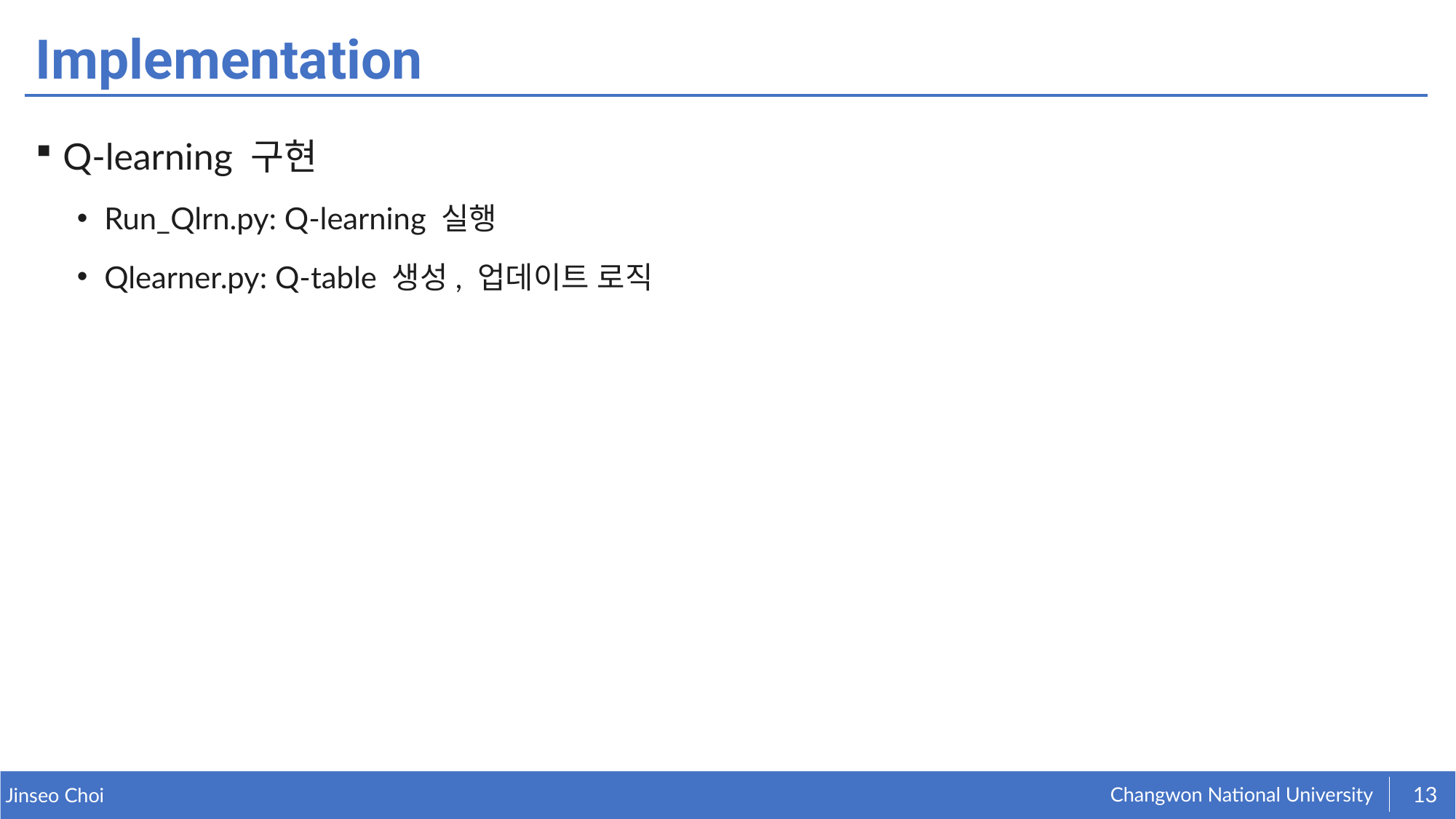

# Implementation
Q-learning 구현
Run_Qlrn.py: Q-learning 실행
Qlearner.py: Q-table 생성, 업데이트 로직

13